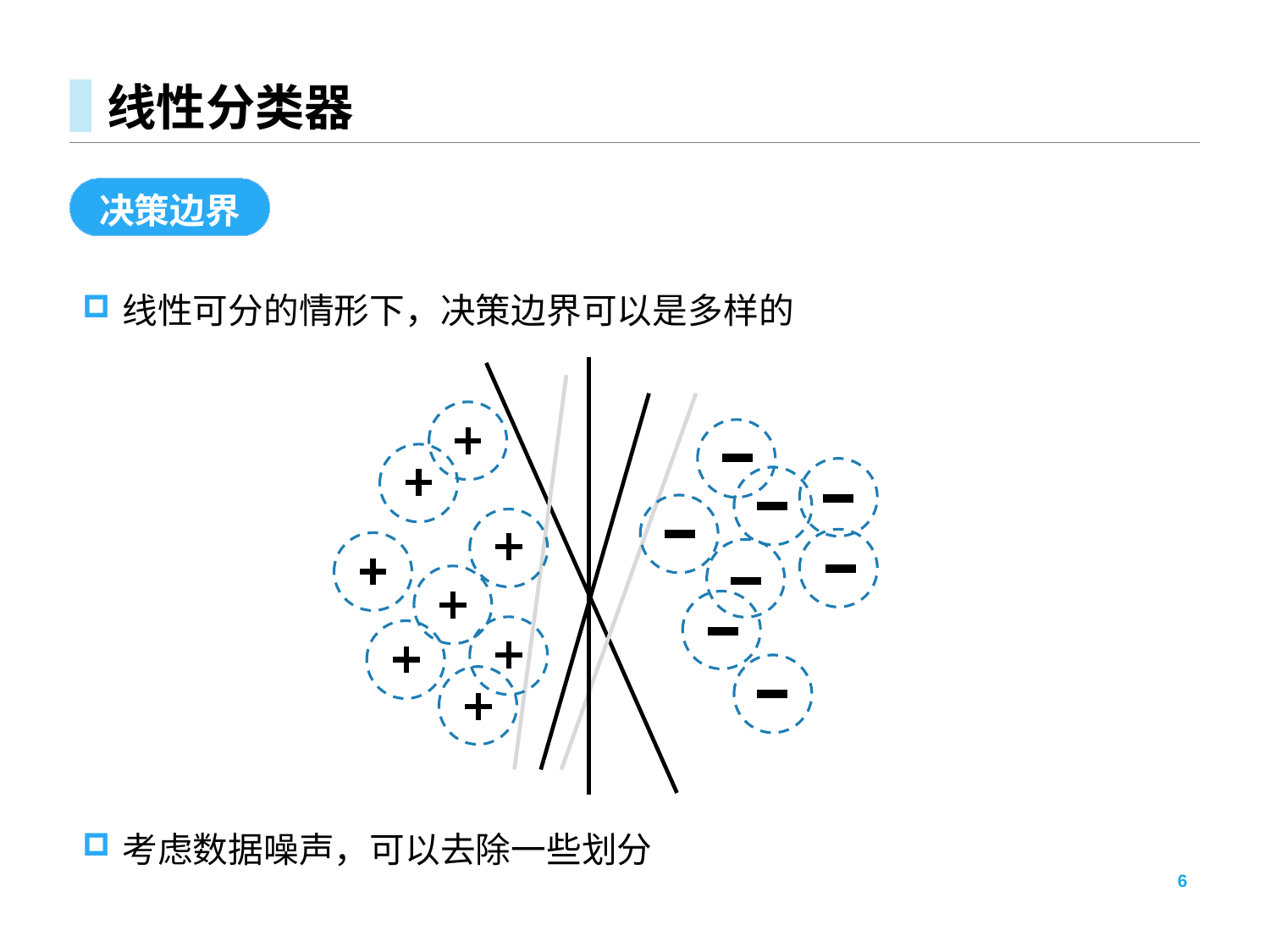

# 线性分类器
决策边界
线性可分的情形下，决策边界可以是多样的

考虑数据噪声，可以去除一些划分
6